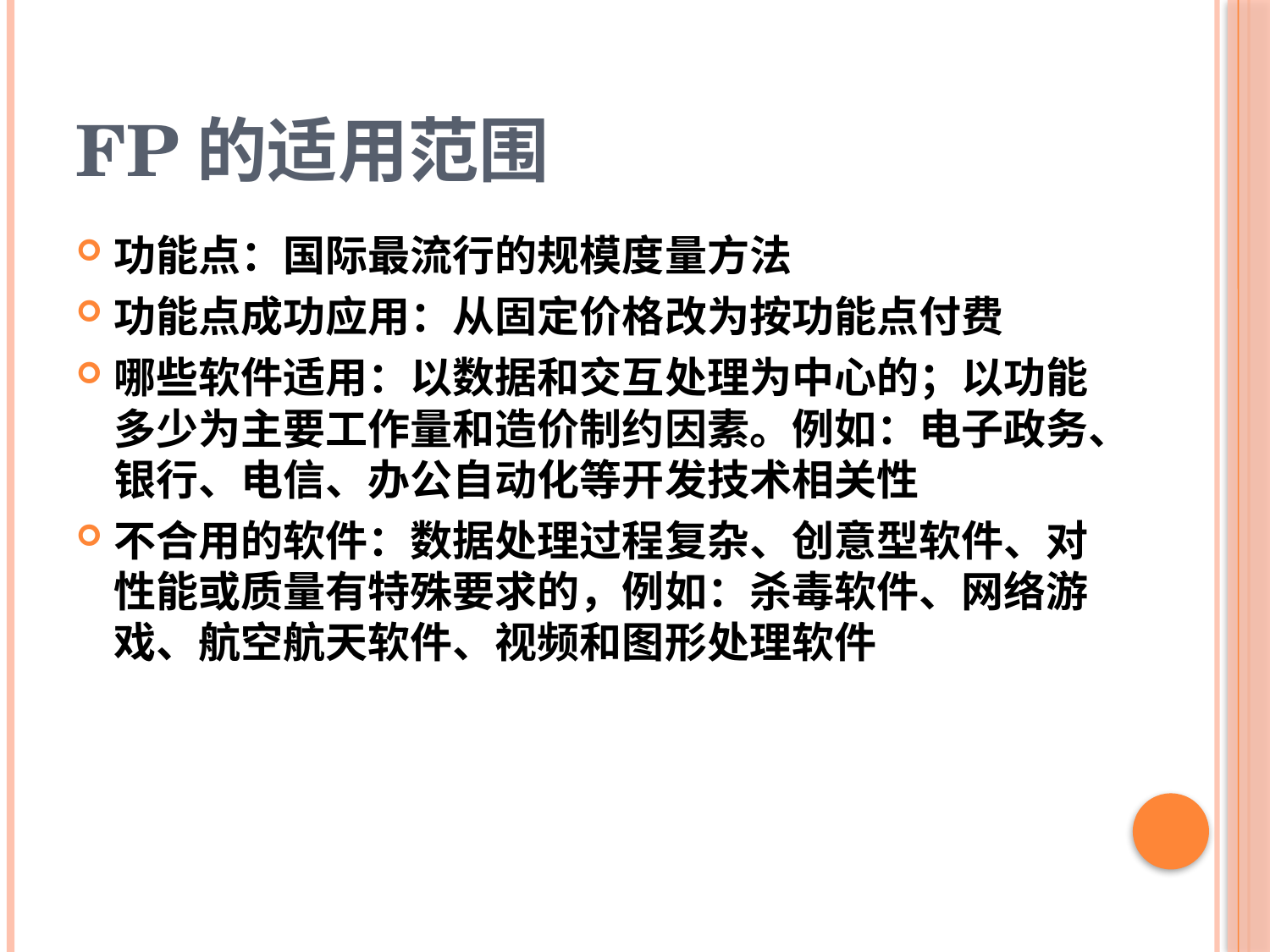

# FP的适用范围
功能点：国际最流行的规模度量方法
功能点成功应用：从固定价格改为按功能点付费
哪些软件适用：以数据和交互处理为中心的；以功能多少为主要工作量和造价制约因素。例如：电子政务、银行、电信、办公自动化等开发技术相关性
不合用的软件：数据处理过程复杂、创意型软件、对性能或质量有特殊要求的，例如：杀毒软件、网络游戏、航空航天软件、视频和图形处理软件